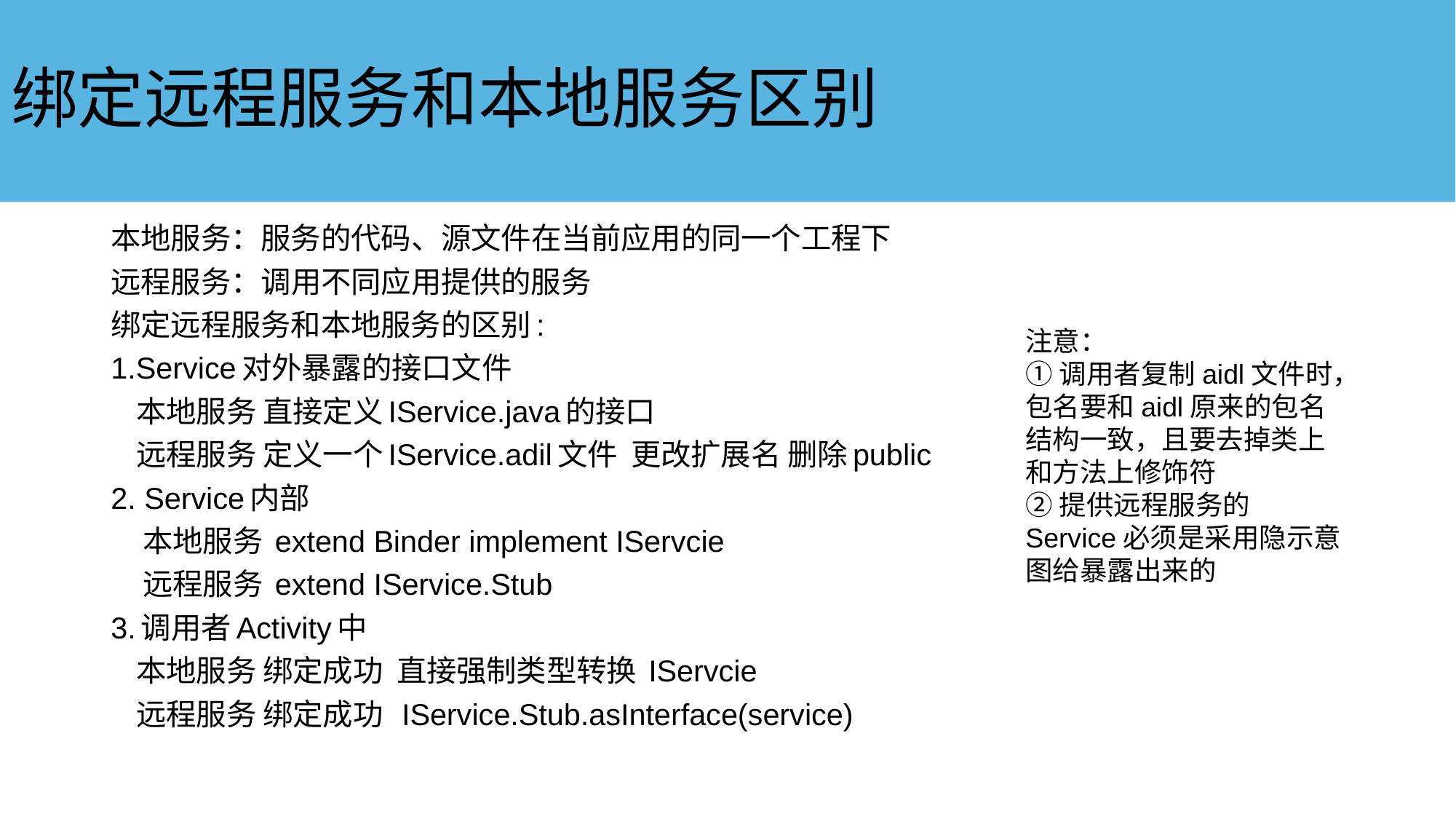

# 绑定远程服务和本地服务区别
本地服务：服务的代码、源文件在当前应用的同一个工程下
远程服务：调用不同应用提供的服务
绑定远程服务和本地服务的区别:
1.Service对外暴露的接口文件
   本地服务 直接定义IService.java的接口
   远程服务 定义一个IService.adil文件  更改扩展名 删除public
2. Service内部
    本地服务 extend Binder implement IServcie
    远程服务 extend IService.Stub
3.调用者Activity中
   本地服务 绑定成功  直接强制类型转换 IServcie
   远程服务 绑定成功  IService.Stub.asInterface(service)

注意：
①调用者复制aidl文件时，包名要和aidl原来的包名结构一致，且要去掉类上和方法上修饰符
②提供远程服务的Service必须是采用隐示意图给暴露出来的